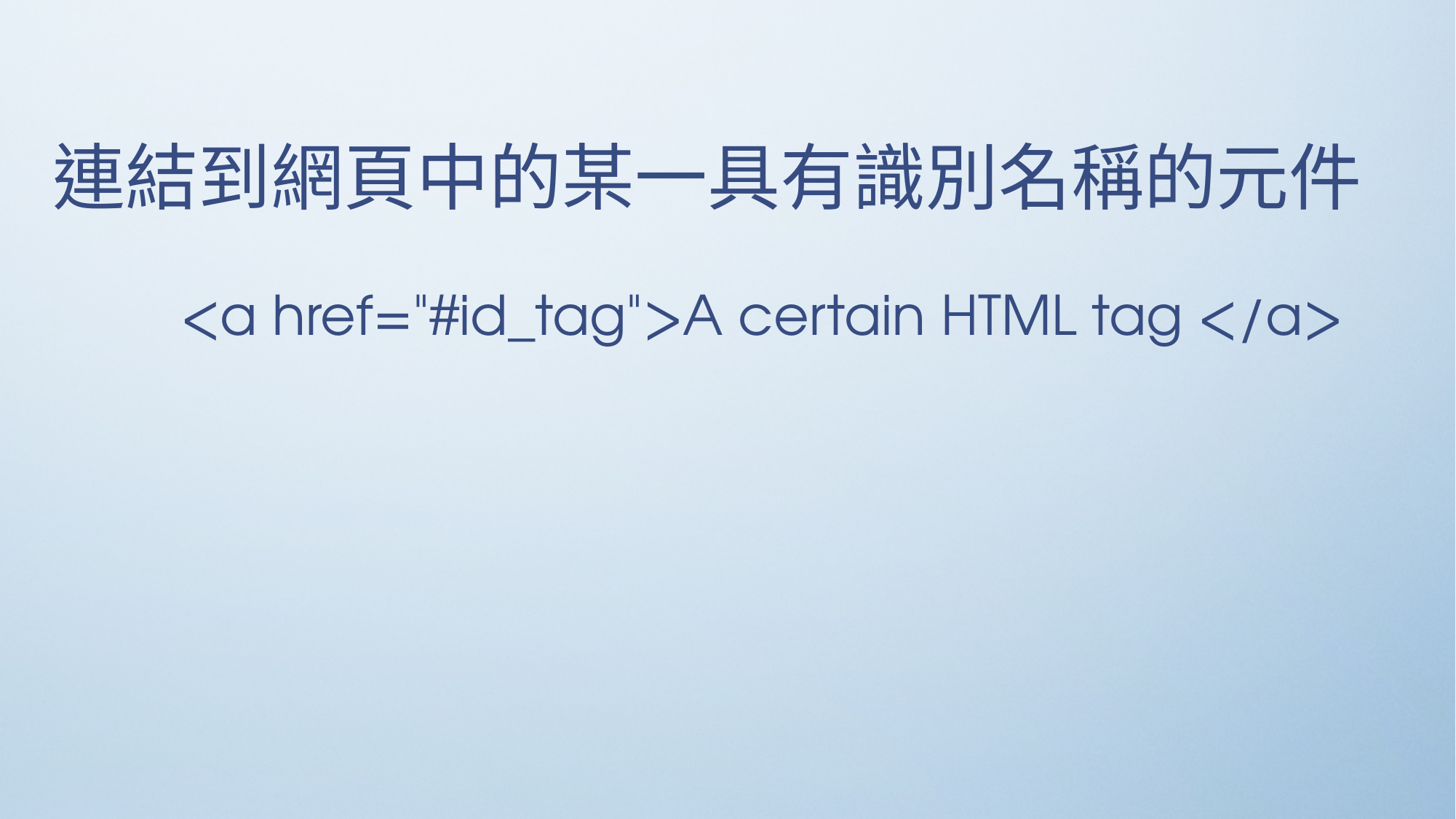

連結到網頁中的某一具有識別名稱的元件
<a href="#id_tag">A certain HTML tag </a>